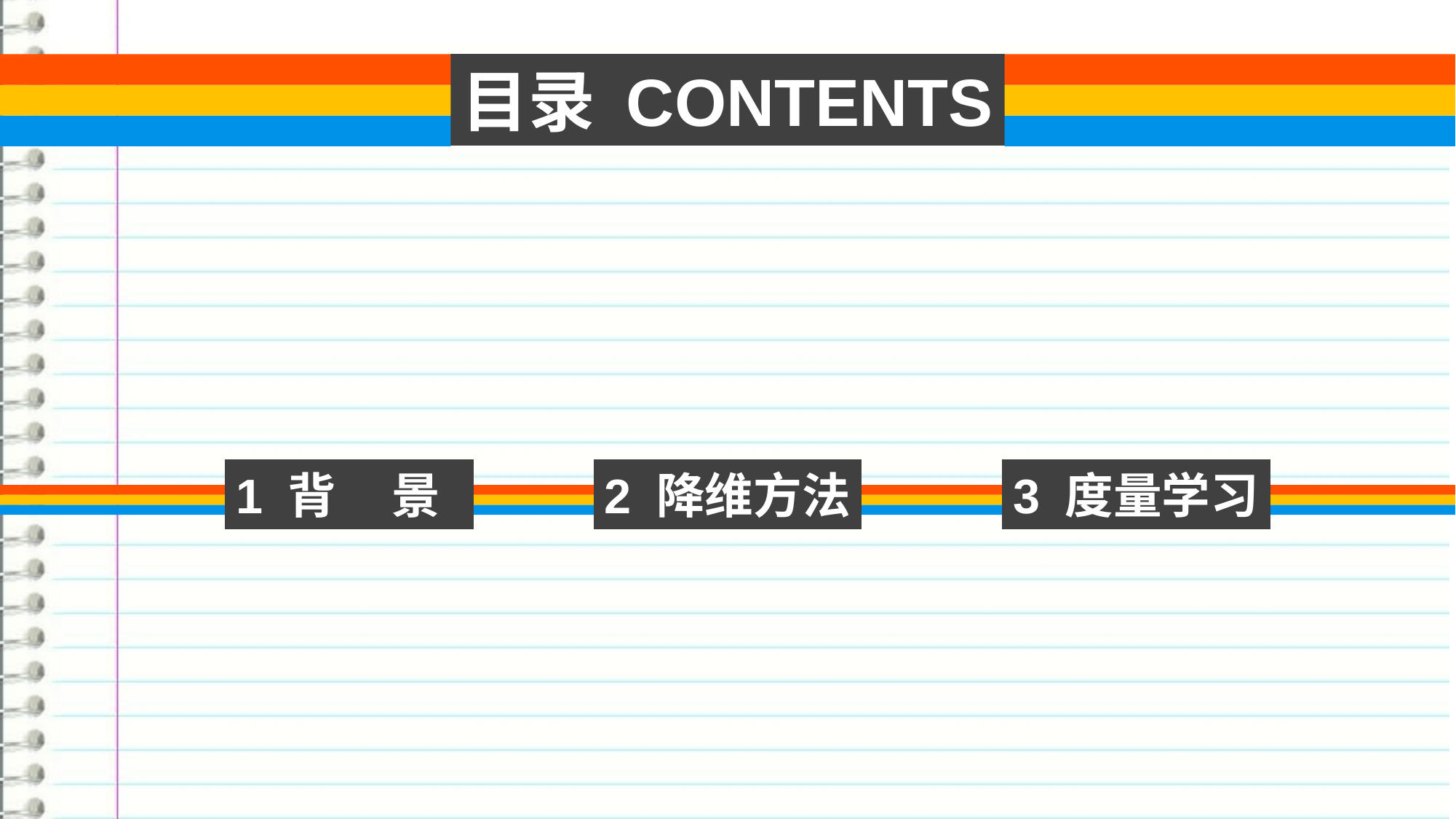

目录 CONTENTS
3 度量学习
2 降维方法
1 背     景